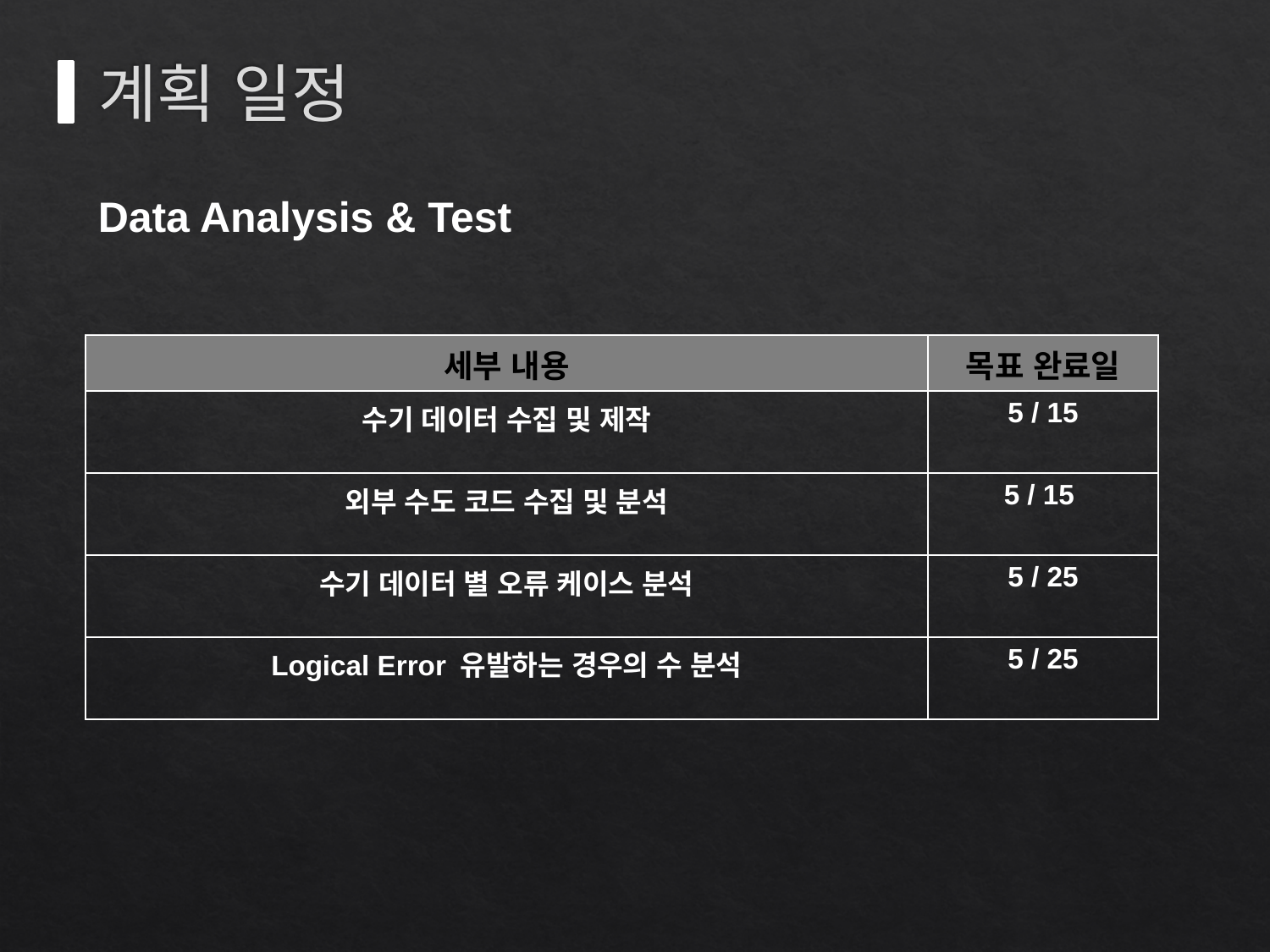

# 계획 일정

Data Analysis & Test

| 세부 내용 | 목표 완료일 |
| --- | --- |
| 수기 데이터 수집 및 제작 | 5 / 15 |
| 외부 수도 코드 수집 및 분석 | 5 / 15 |
| 수기 데이터 별 오류 케이스 분석 | 5 / 25 |
| Logical Error 유발하는 경우의 수 분석 | 5 / 25 |